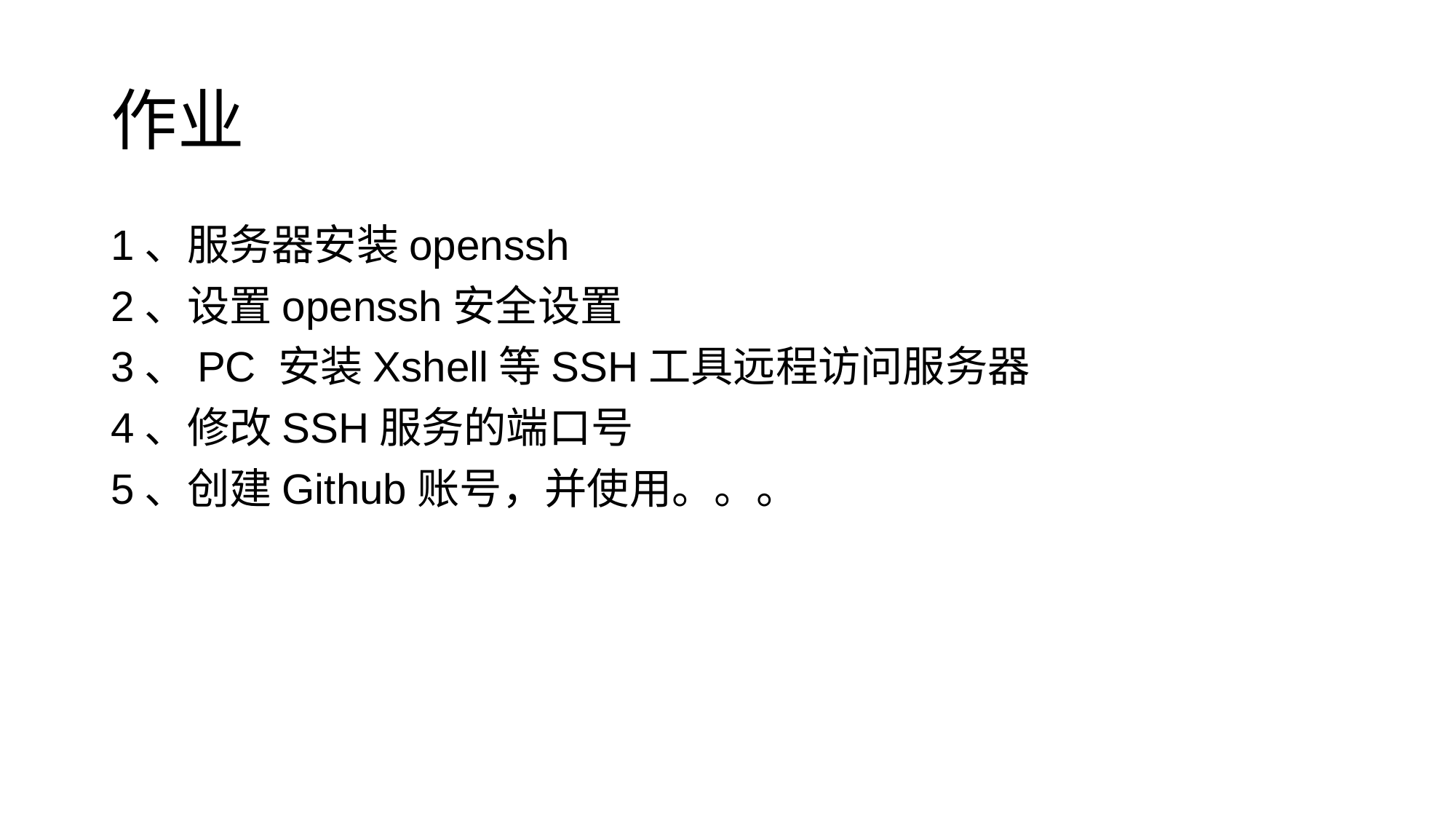

# 作业
1、服务器安装openssh
2、设置openssh安全设置
3、PC 安装Xshell等SSH工具远程访问服务器
4、修改SSH服务的端口号
5、创建Github账号，并使用。。。